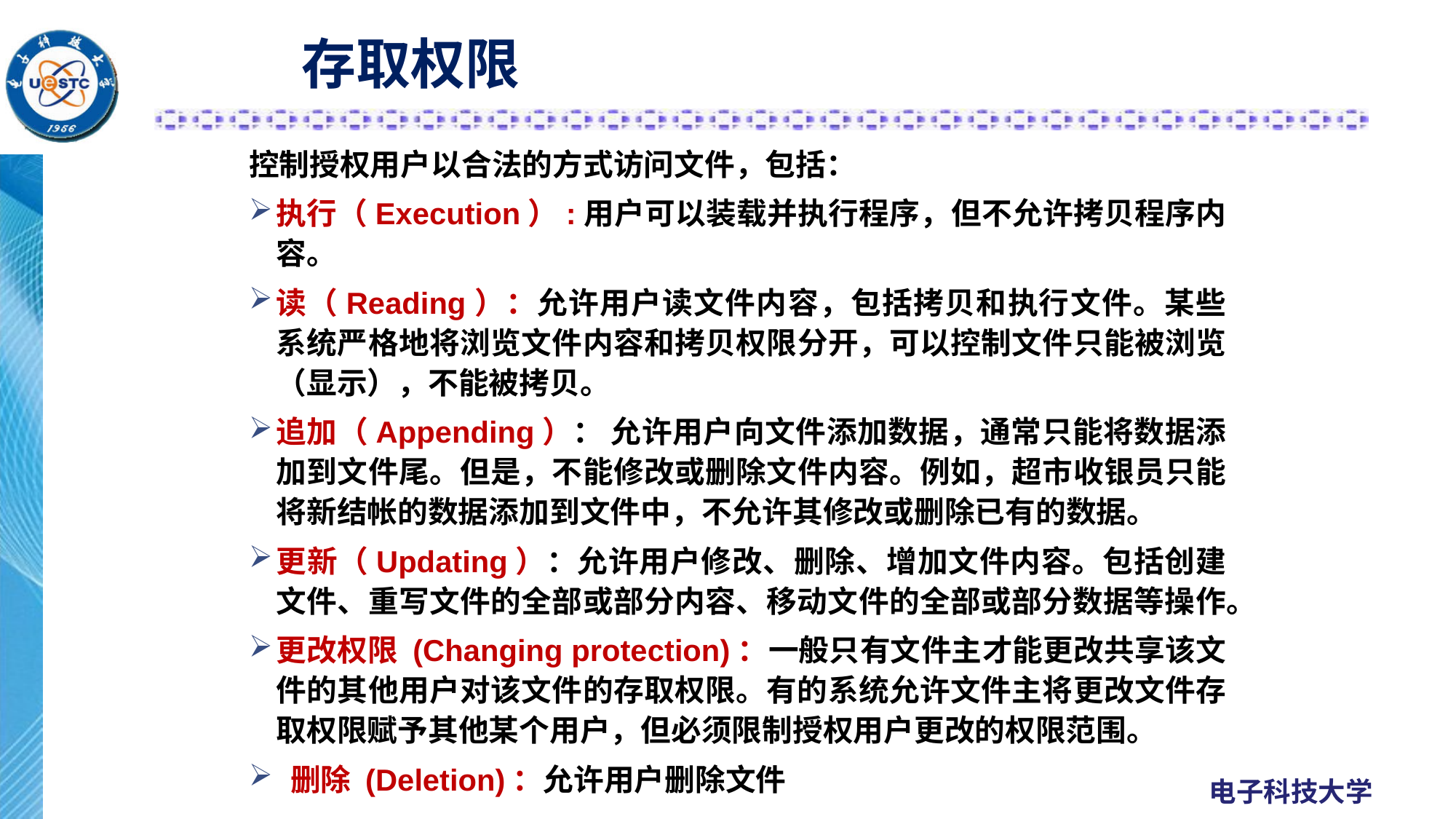

# 存取权限
控制授权用户以合法的方式访问文件，包括：
执行（Execution）:用户可以装载并执行程序，但不允许拷贝程序内容。
读（Reading）：允许用户读文件内容，包括拷贝和执行文件。某些系统严格地将浏览文件内容和拷贝权限分开，可以控制文件只能被浏览（显示），不能被拷贝。
追加（Appending）： 允许用户向文件添加数据，通常只能将数据添加到文件尾。但是，不能修改或删除文件内容。例如，超市收银员只能将新结帐的数据添加到文件中，不允许其修改或删除已有的数据。
更新（Updating）：允许用户修改、删除、增加文件内容。包括创建文件、重写文件的全部或部分内容、移动文件的全部或部分数据等操作。
更改权限 (Changing protection)：一般只有文件主才能更改共享该文件的其他用户对该文件的存取权限。有的系统允许文件主将更改文件存取权限赋予其他某个用户，但必须限制授权用户更改的权限范围。
 删除 (Deletion)：允许用户删除文件